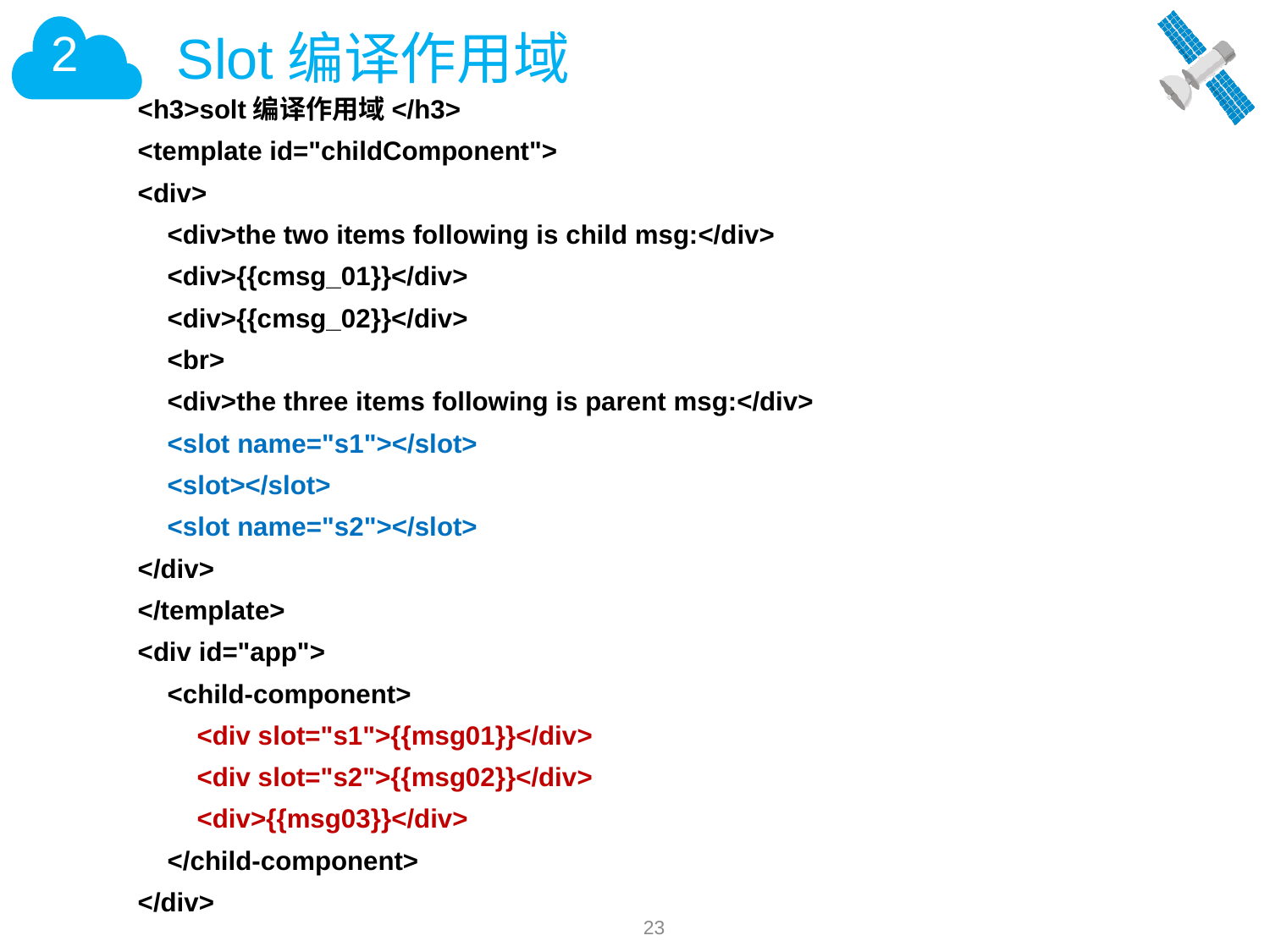

# Slot编译作用域
<h3>solt编译作用域</h3>
<template id="childComponent">
<div>
    <div>the two items following is child msg:</div>
    <div>{{cmsg_01}}</div>
    <div>{{cmsg_02}}</div>
    <br>
    <div>the three items following is parent msg:</div>
    <slot name="s1"></slot>
    <slot></slot>
    <slot name="s2"></slot>
</div>
</template>
<div id="app">
    <child-component>
        <div slot="s1">{{msg01}}</div>
        <div slot="s2">{{msg02}}</div>
        <div>{{msg03}}</div>
    </child-component>
</div>
23